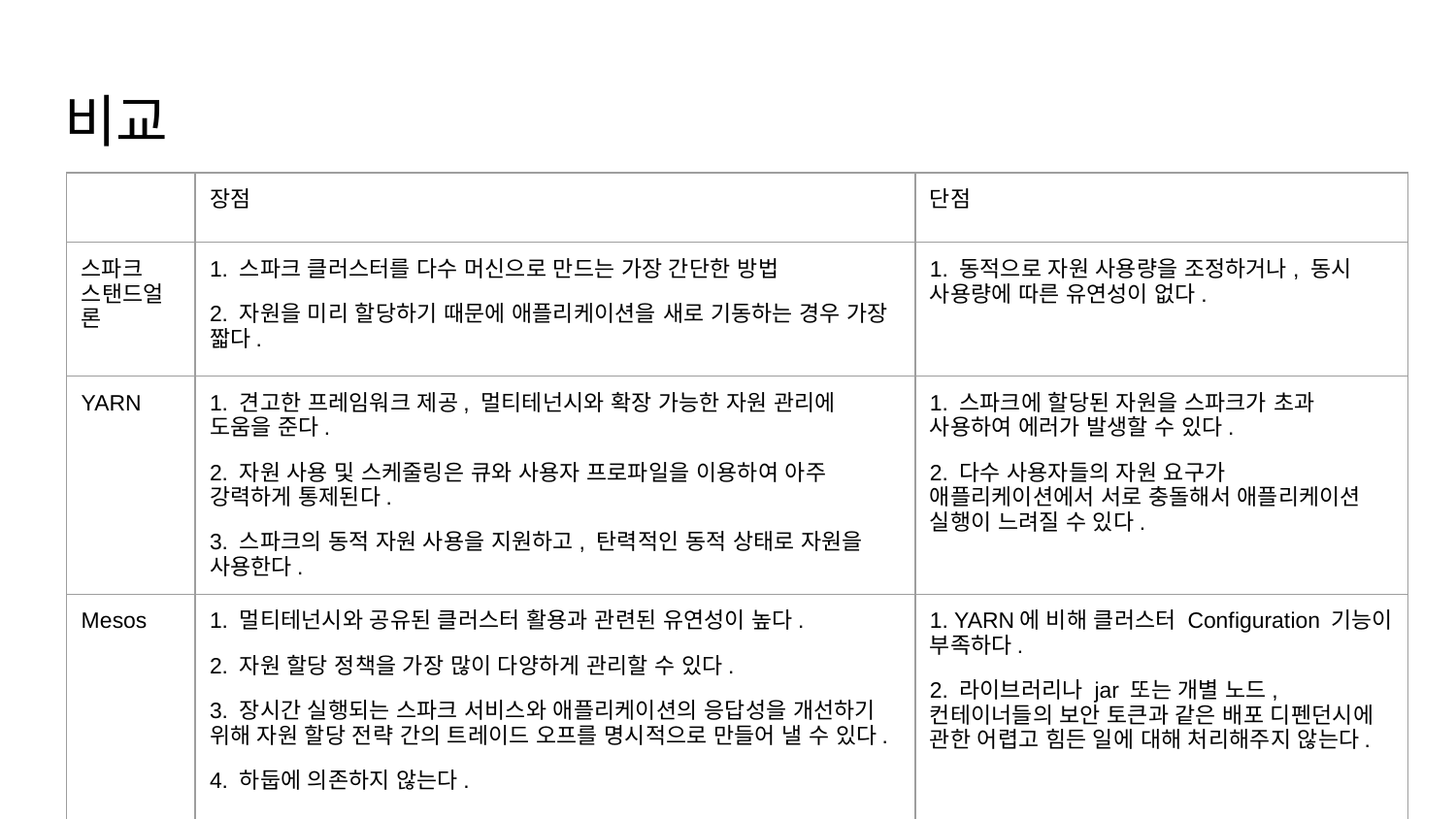

# 비교
|  | 장점 |  | 단점 |
| --- | --- | --- | --- |
| 스파크 스탠드얼론 | 1. 스파크 클러스터를 다수 머신으로 만드는 가장 간단한 방법 2. 자원을 미리 할당하기 때문에 애플리케이션을 새로 기동하는 경우 가장 짧다. |  | 1. 동적으로 자원 사용량을 조정하거나, 동시 사용량에 따른 유연성이 없다. |
| YARN | 1. 견고한 프레임워크 제공, 멀티테넌시와 확장 가능한 자원 관리에 도움을 준다. 2. 자원 사용 및 스케줄링은 큐와 사용자 프로파일을 이용하여 아주 강력하게 통제된다. 3. 스파크의 동적 자원 사용을 지원하고, 탄력적인 동적 상태로 자원을 사용한다. |  | 1. 스파크에 할당된 자원을 스파크가 초과 사용하여 에러가 발생할 수 있다. 2. 다수 사용자들의 자원 요구가 애플리케이션에서 서로 충돌해서 애플리케이션 실행이 느려질 수 있다. |
| Mesos | 1. 멀티테넌시와 공유된 클러스터 활용과 관련된 유연성이 높다. 2. 자원 할당 정책을 가장 많이 다양하게 관리할 수 있다. 3. 장시간 실행되는 스파크 서비스와 애플리케이션의 응답성을 개선하기 위해 자원 할당 전략 간의 트레이드 오프를 명시적으로 만들어 낼 수 있다. 4. 하둡에 의존하지 않는다. |  | 1. YARN에 비해 클러스터 Configuration 기능이 부족하다. 2. 라이브러리나 jar 또는 개별 노드, 컨테이너들의 보안 토큰과 같은 배포 디펜던시에 관한 어렵고 힘든 일에 대해 처리해주지 않는다. |